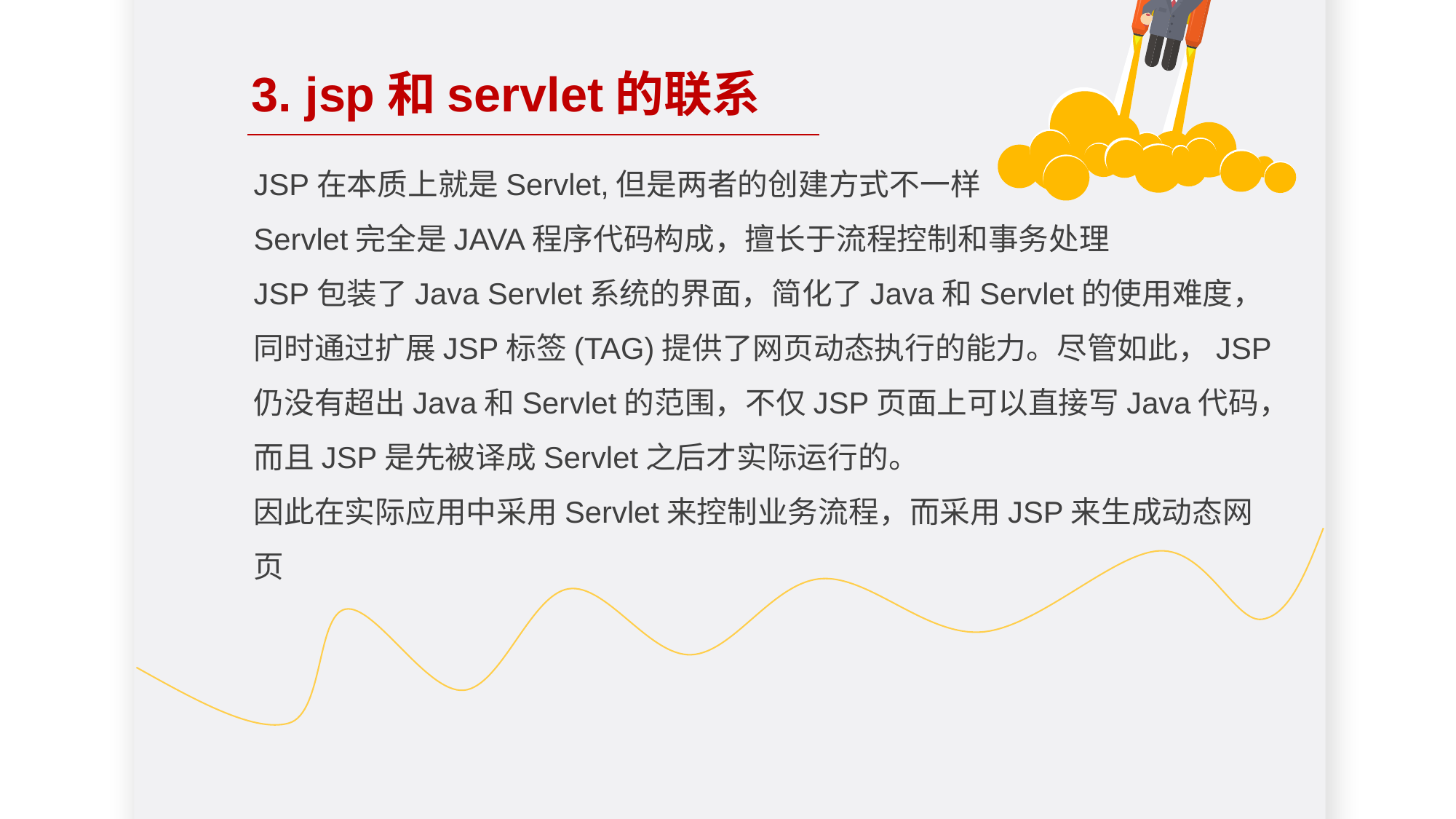

3. jsp和servlet的联系
JSP在本质上就是Servlet,但是两者的创建方式不一样
Servlet完全是JAVA程序代码构成，擅长于流程控制和事务处理
JSP包装了Java Servlet系统的界面，简化了Java和Servlet的使用难度，同时通过扩展JSP标签(TAG)提供了网页动态执行的能力。尽管如此，JSP仍没有超出Java和Servlet的范围，不仅JSP页面上可以直接写Java代码，而且JSP是先被译成Servlet之后才实际运行的。
因此在实际应用中采用Servlet来控制业务流程，而采用JSP来生成动态网页